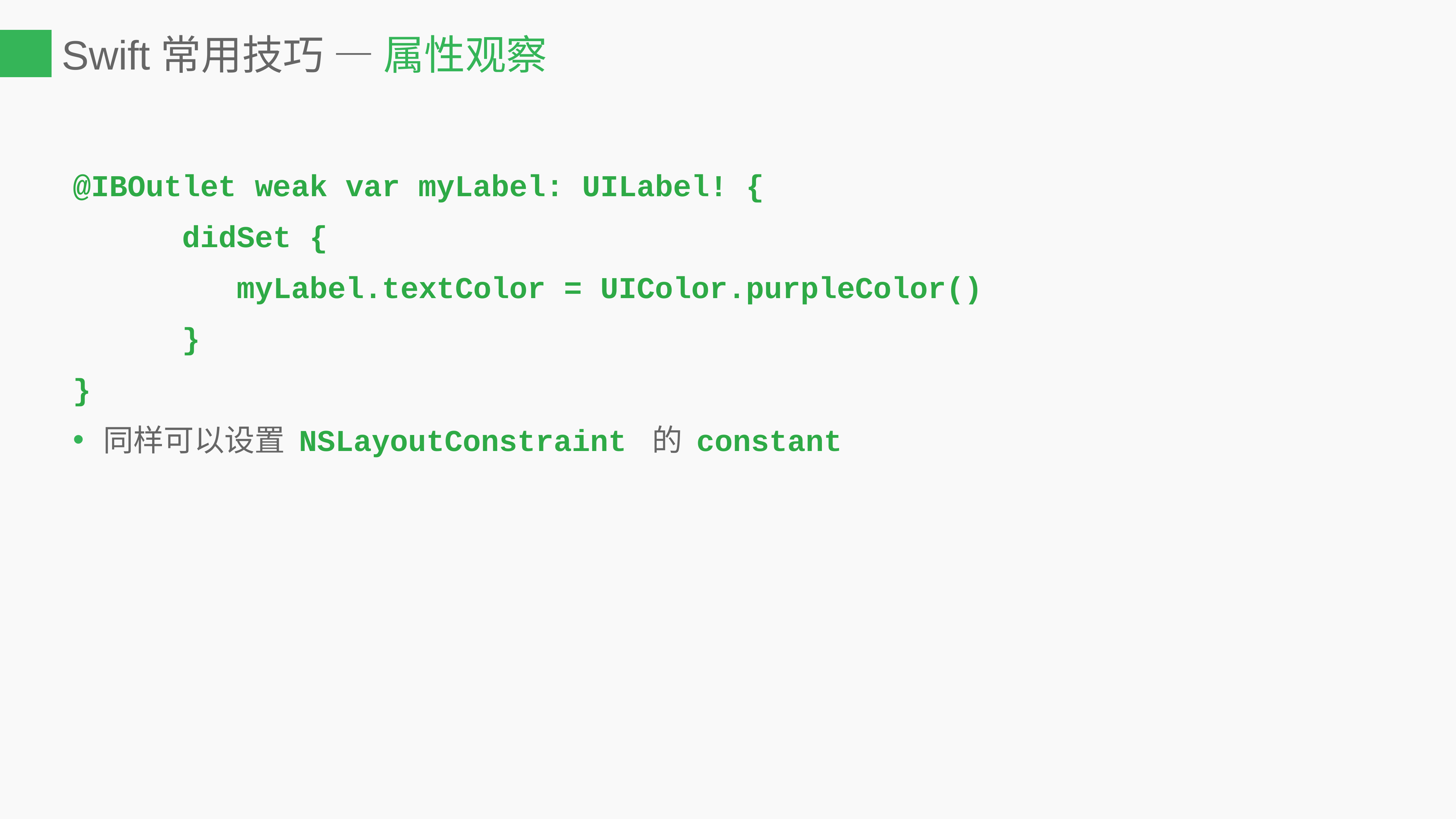

# Swift常用技巧 — 属性观察
@IBOutlet weak var myLabel: UILabel! {
		didSet {
			myLabel.textColor = UIColor.purpleColor()
		}
}
同样可以设置 NSLayoutConstraint 的 constant